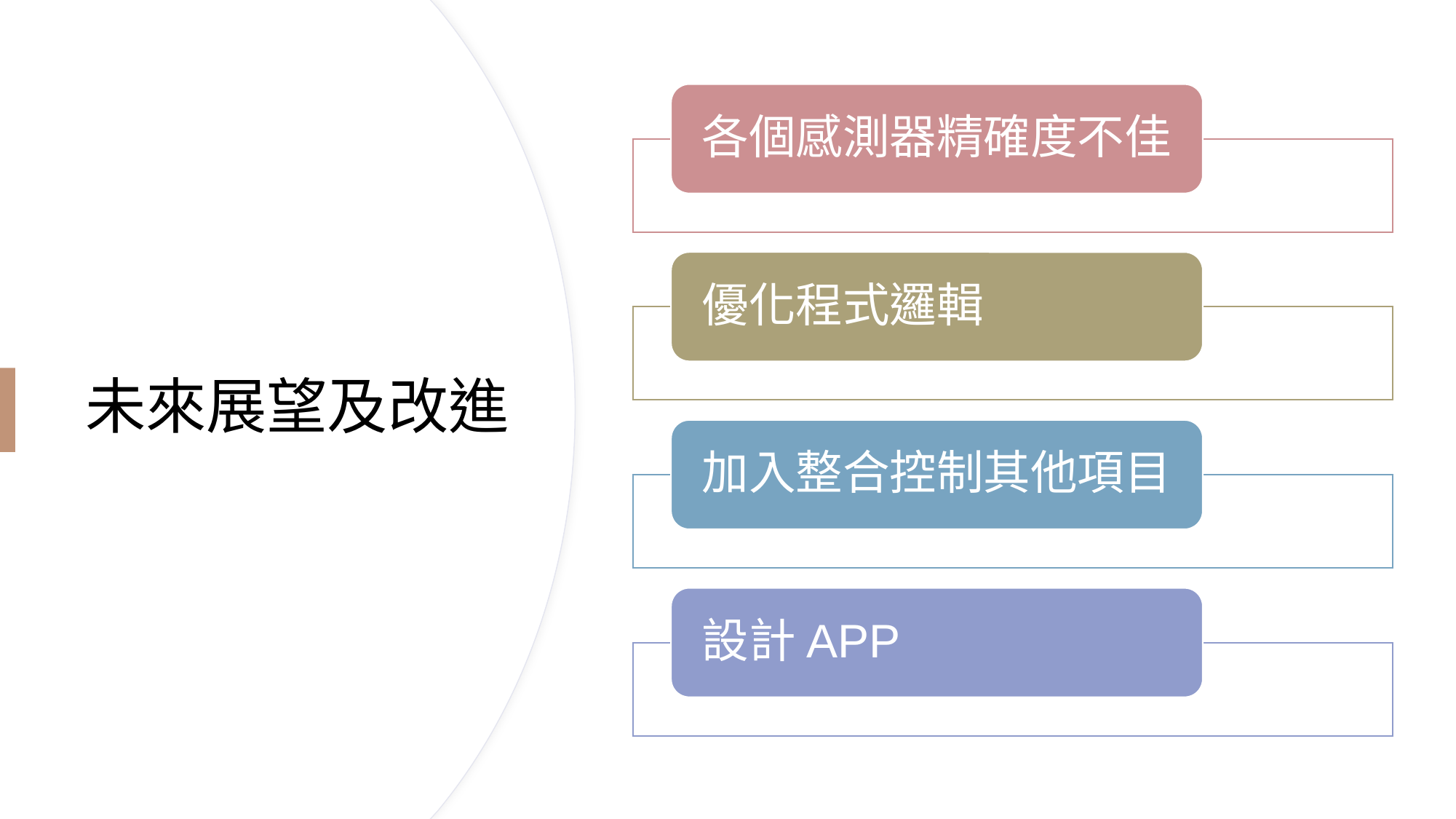

各個感測器精確度不佳
優化程式邏輯
加入整合控制其他項目
設計APP
# 未來展望及改進